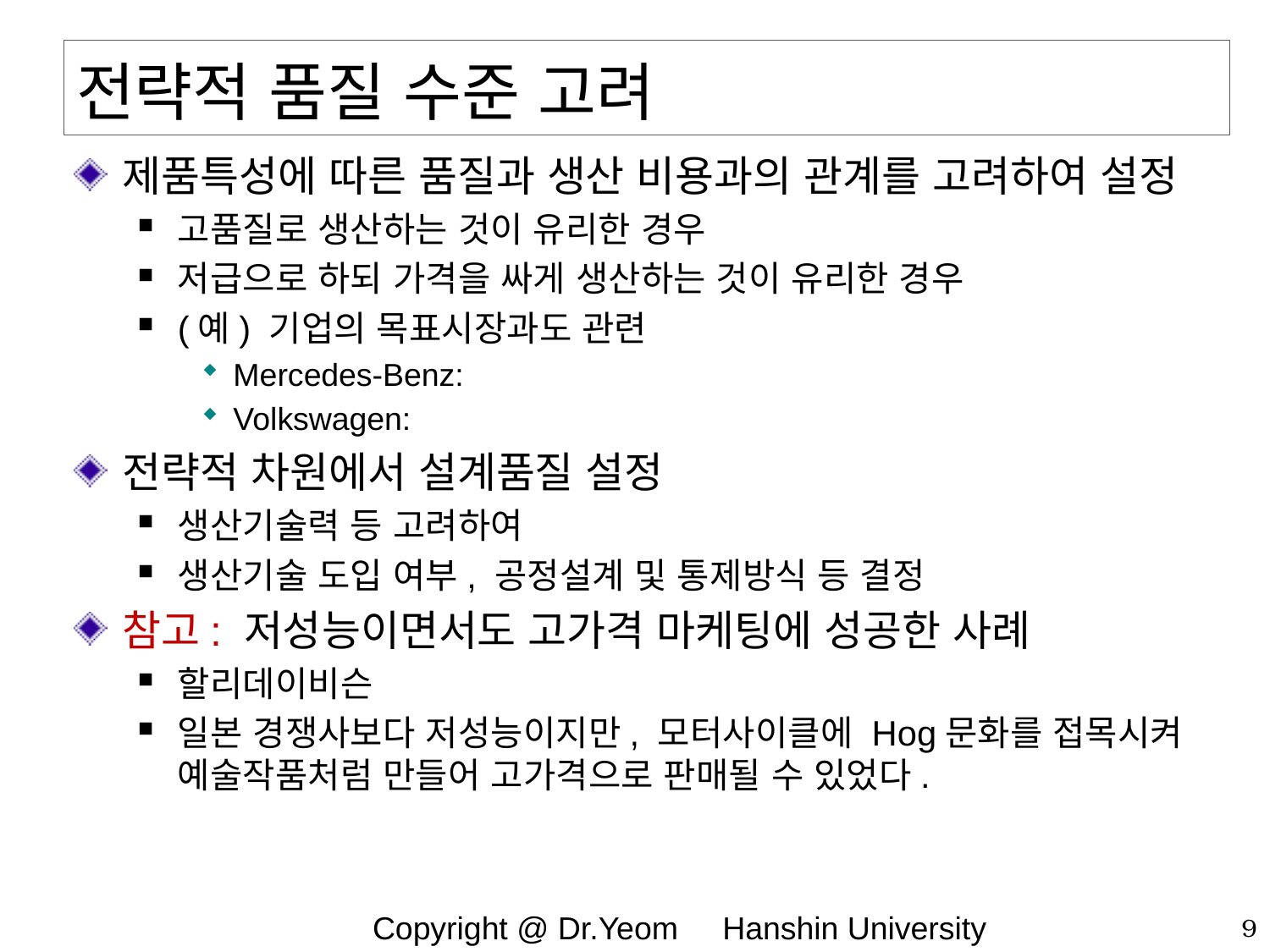

# 전략적 품질 수준 고려
제품특성에 따른 품질과 생산 비용과의 관계를 고려하여 설정
고품질로 생산하는 것이 유리한 경우
저급으로 하되 가격을 싸게 생산하는 것이 유리한 경우
(예) 기업의 목표시장과도 관련
Mercedes-Benz:
Volkswagen:
전략적 차원에서 설계품질 설정
생산기술력 등 고려하여
생산기술 도입 여부, 공정설계 및 통제방식 등 결정
참고: 저성능이면서도 고가격 마케팅에 성공한 사례
할리데이비슨
일본 경쟁사보다 저성능이지만, 모터사이클에 Hog문화를 접목시켜 예술작품처럼 만들어 고가격으로 판매될 수 있었다.
9